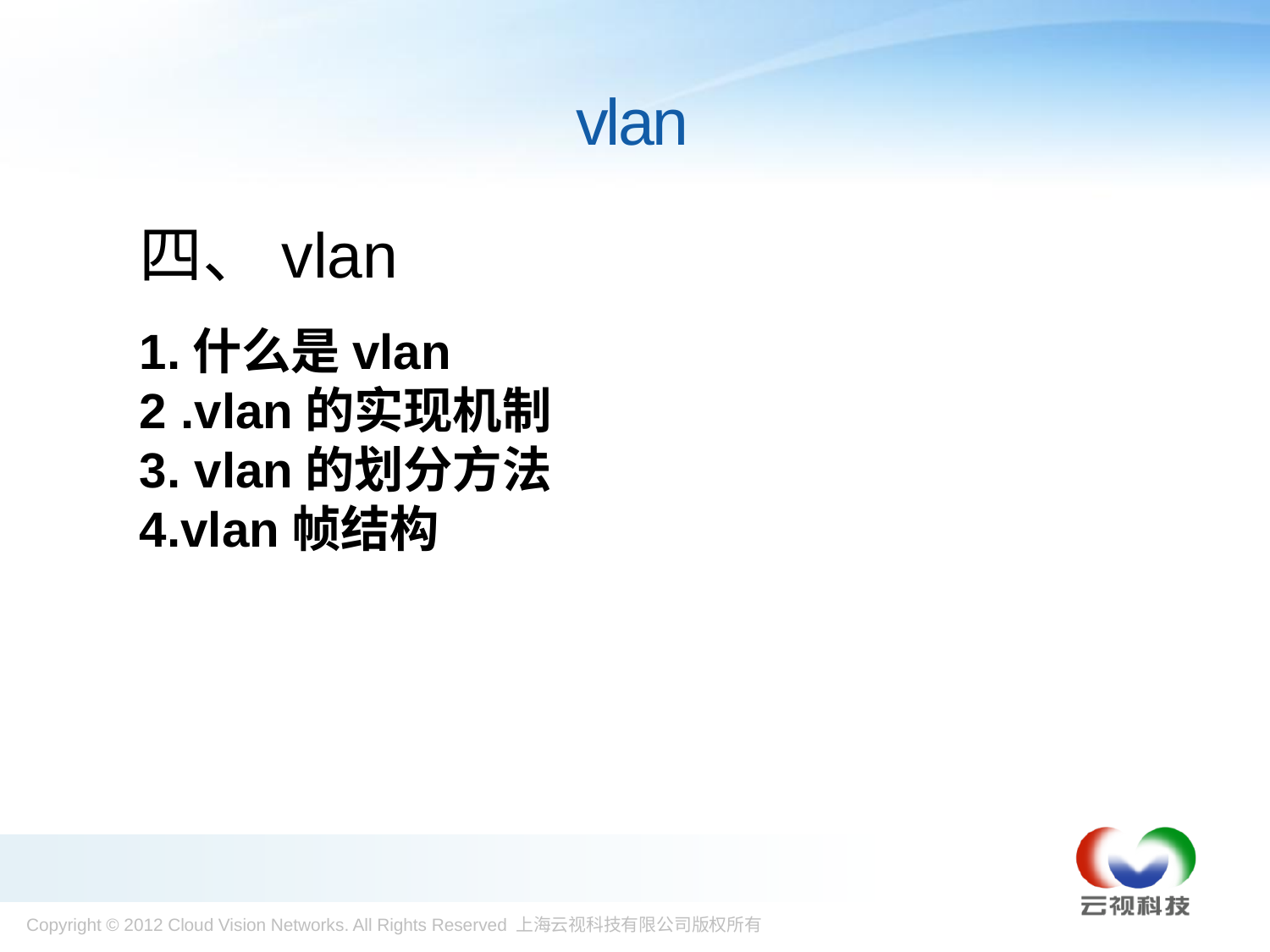

# vlan
四、vlan
1.什么是vlan
2 .vlan的实现机制
3. vlan的划分方法
4.vlan帧结构